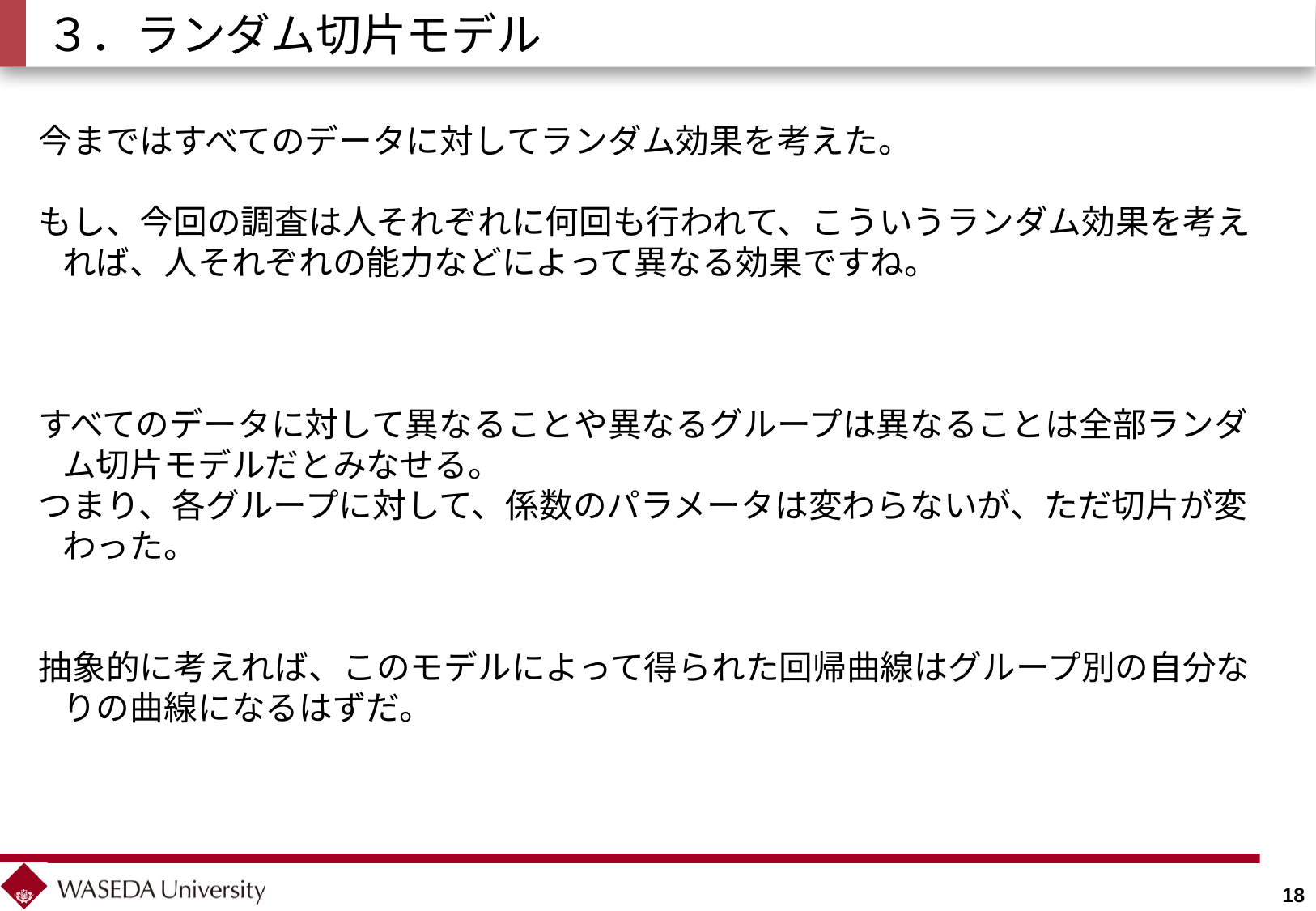

# ３．ランダム切片モデル
今まではすべてのデータに対してランダム効果を考えた。

もし、今回の調査は人それぞれに何回も行われて、こういうランダム効果を考えれば、人それぞれの能力などによって異なる効果ですね。

すべてのデータに対して異なることや異なるグループは異なることは全部ランダム切片モデルだとみなせる。
つまり、各グループに対して、係数のパラメータは変わらないが、ただ切片が変わった。

抽象的に考えれば、このモデルによって得られた回帰曲線はグループ別の自分なりの曲線になるはずだ。